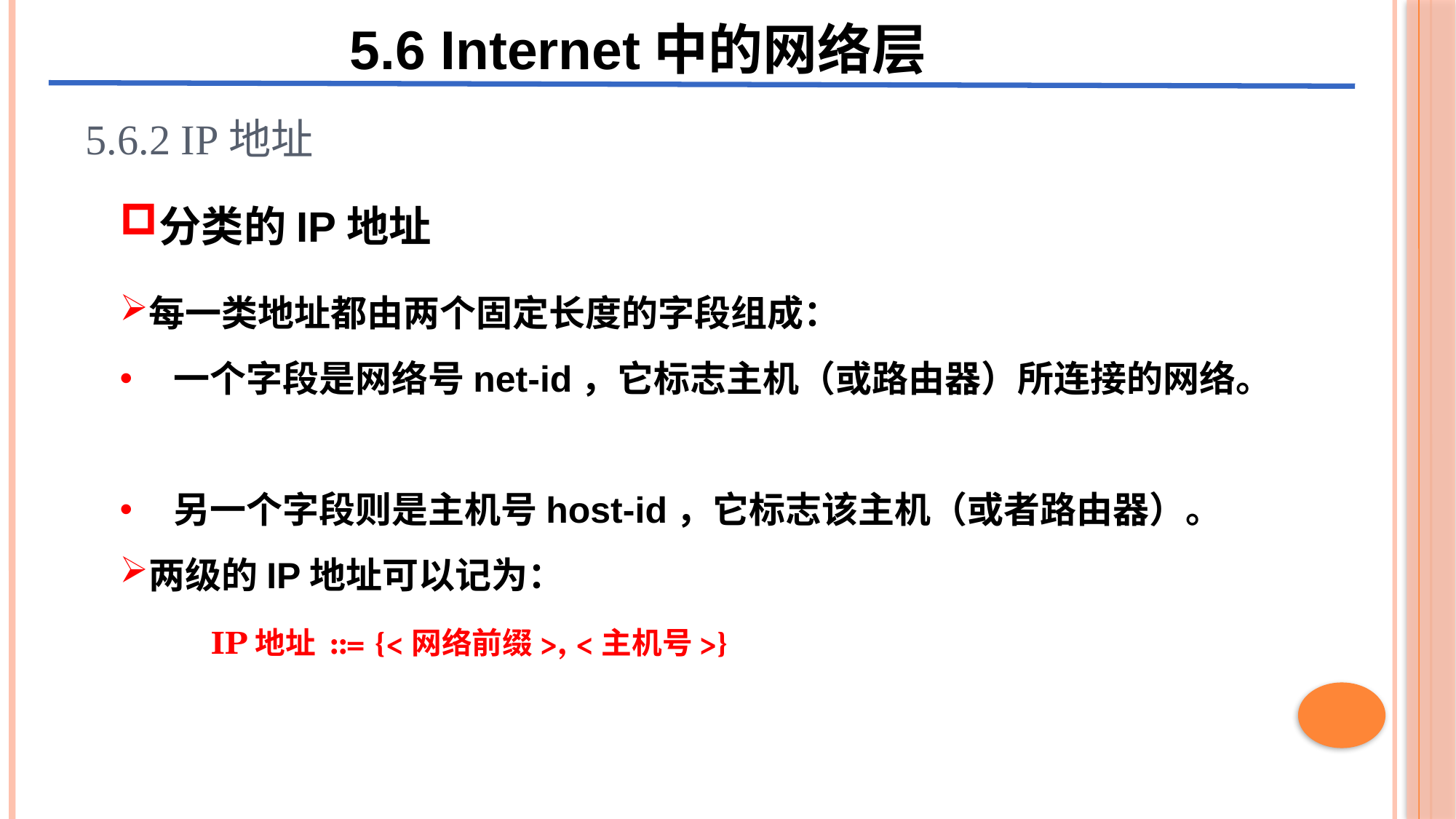

5.6 Internet中的网络层
# 5.6.2 IP地址
分类的IP地址
每一类地址都由两个固定长度的字段组成：
   一个字段是网络号net-id，它标志主机（或路由器）所连接的网络。
   另一个字段则是主机号host-id，它标志该主机（或者路由器）。
两级的IP地址可以记为：
         IP地址 ::= {<网络前缀>, <主机号>}